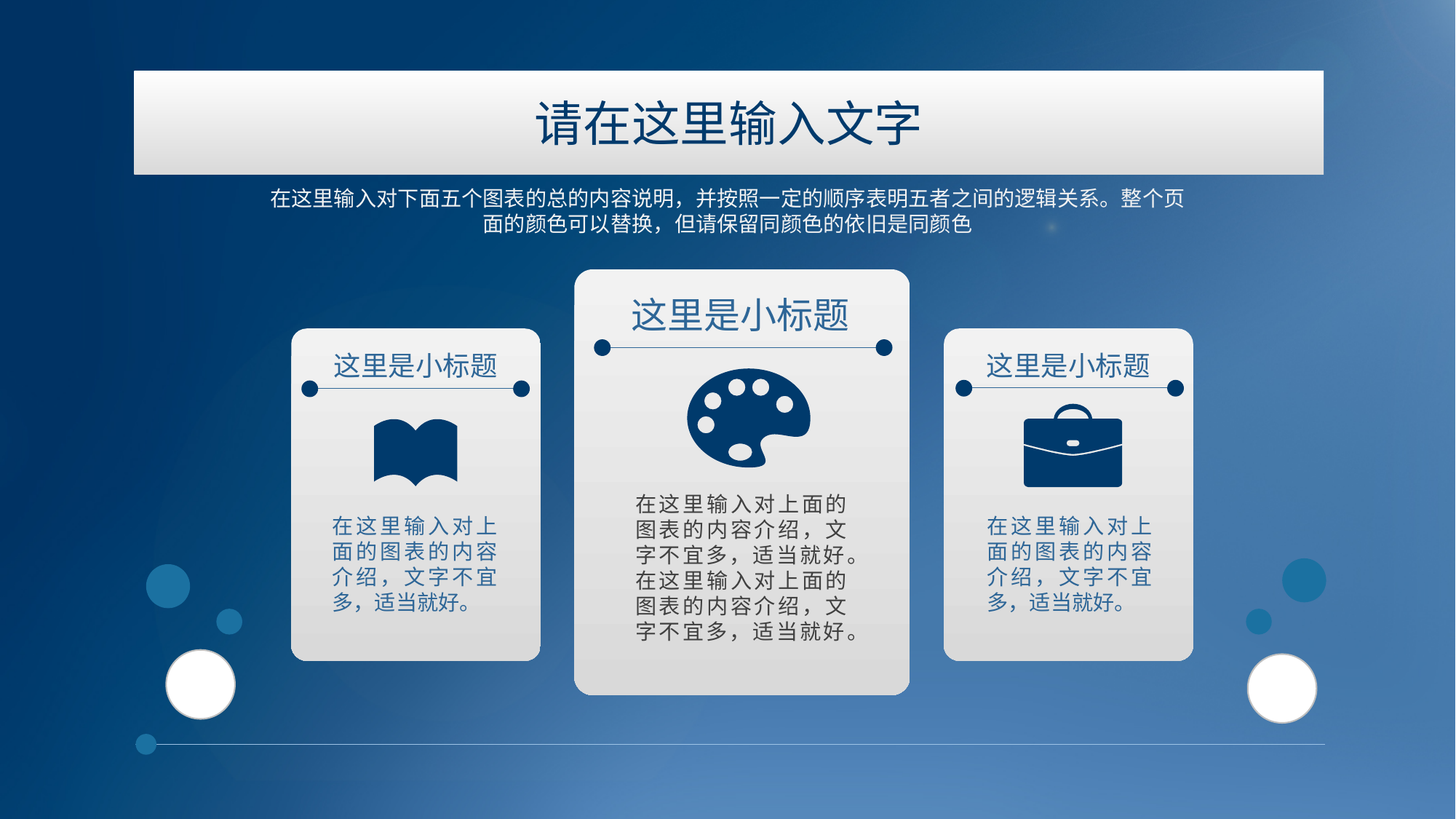

请在这里输入文字
在这里输入对下面五个图表的总的内容说明，并按照一定的顺序表明五者之间的逻辑关系。整个页面的颜色可以替换，但请保留同颜色的依旧是同颜色

这里是小标题

这里是小标题
这里是小标题

在这里输入对上面的图表的内容介绍，文字不宜多，适当就好。在这里输入对上面的图表的内容介绍，文字不宜多，适当就好。
在这里输入对上面的图表的内容介绍，文字不宜多，适当就好。
在这里输入对上面的图表的内容介绍，文字不宜多，适当就好。